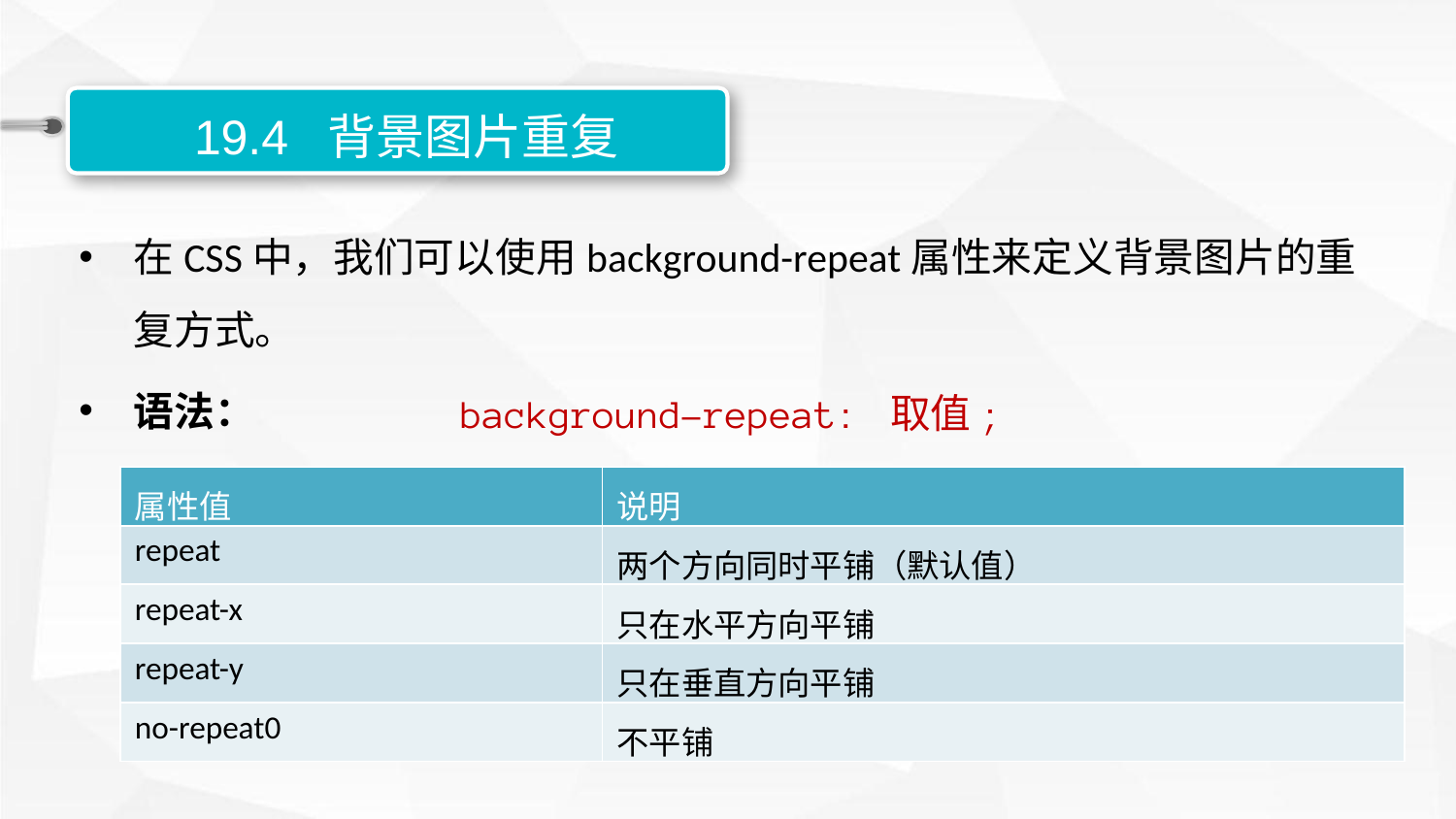

19.4  背景图片重复

在CSS中，我们可以使用background-repeat属性来定义背景图片的重复方式。
语法：
background-repeat: 取值;
| 属性值 | 说明 |
| --- | --- |
| repeat | 两个方向同时平铺（默认值） |
| repeat-x | 只在水平方向平铺 |
| repeat-y | 只在垂直方向平铺 |
| no-repeat0 | 不平铺 |